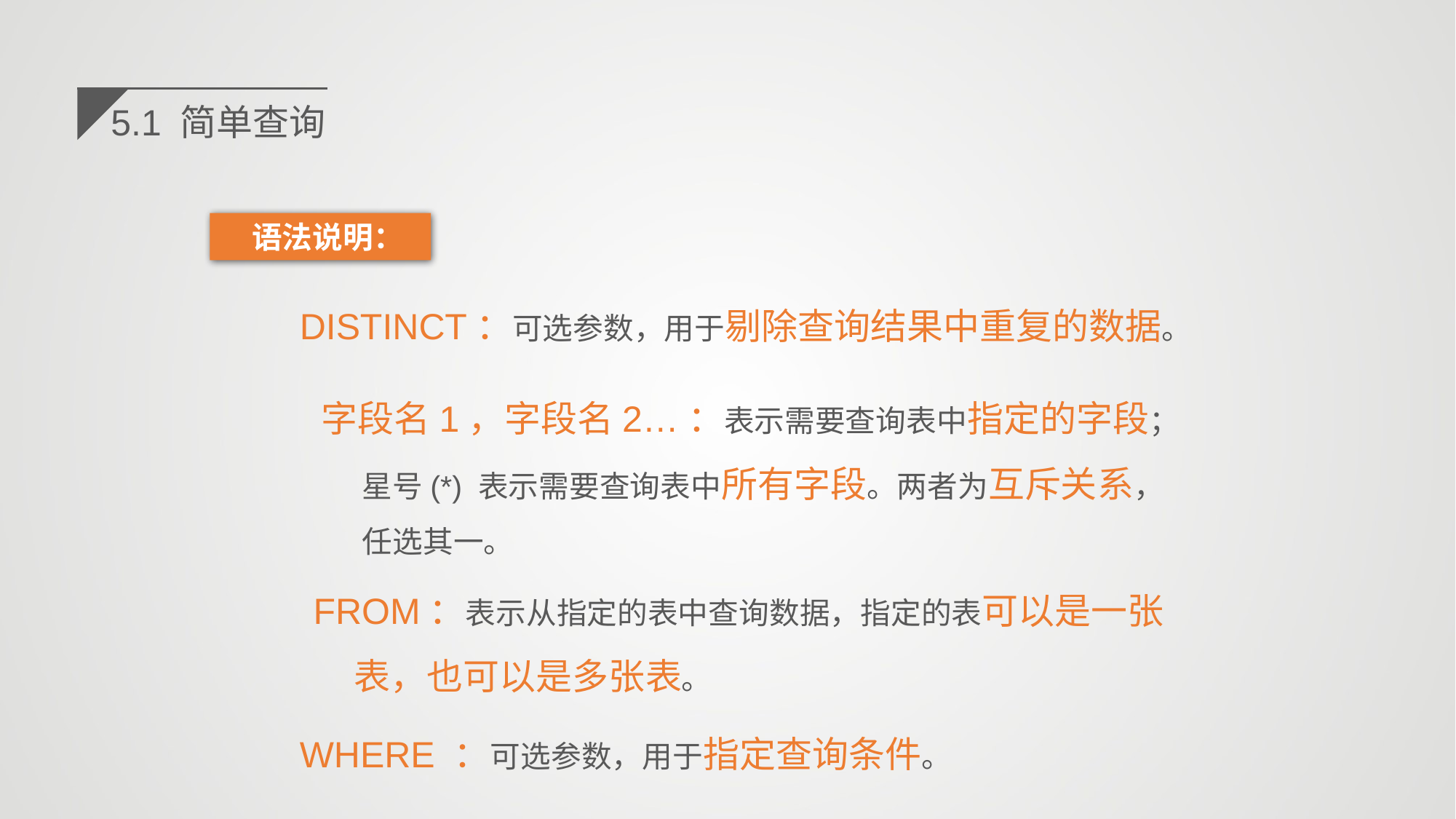

5.1 简单查询

    语法说明：
DISTINCT：可选参数，用于剔除查询结果中重复的数据。
字段名1，字段名2…：表示需要查询表中指定的字段； 星号(*) 表示需要查询表中所有字段。两者为互斥关系， 任选其一。
FROM：表示从指定的表中查询数据，指定的表可以是一张表，也可以是多张表。
WHERE ：可选参数，用于指定查询条件。